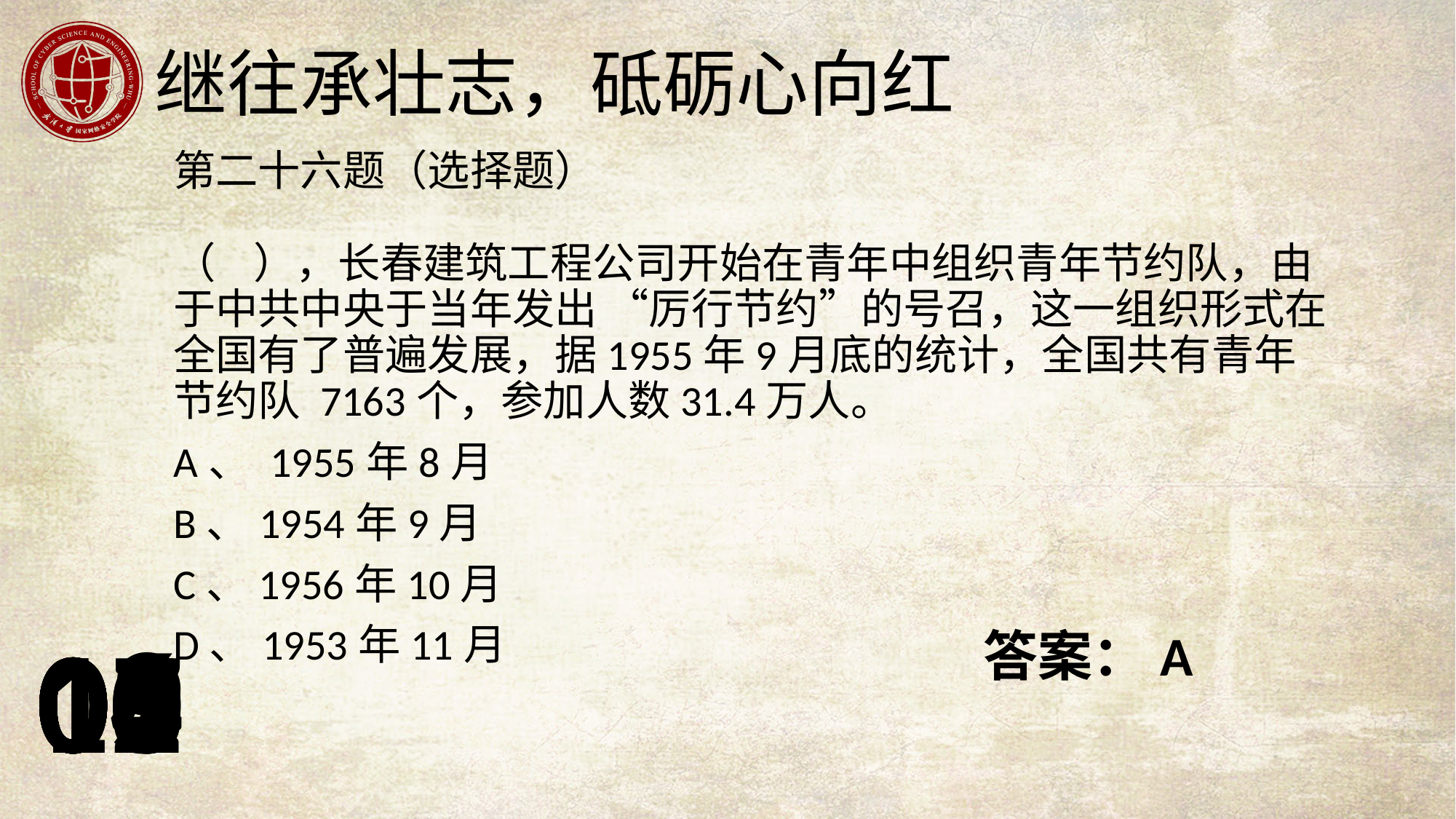

第二十六题（选择题）
（    ），长春建筑工程公司开始在青年中组织青年节约队，由于中共中央于当年发出 “厉行节约”的号召，这一组织形式在全国有了普遍发展，据1955年9月底的统计，全国共有青年节约队 7163个，参加人数31.4万人。
A、 1955年8月
B、1954年9月
C、1956年10月
D、1953年11月
答案：A